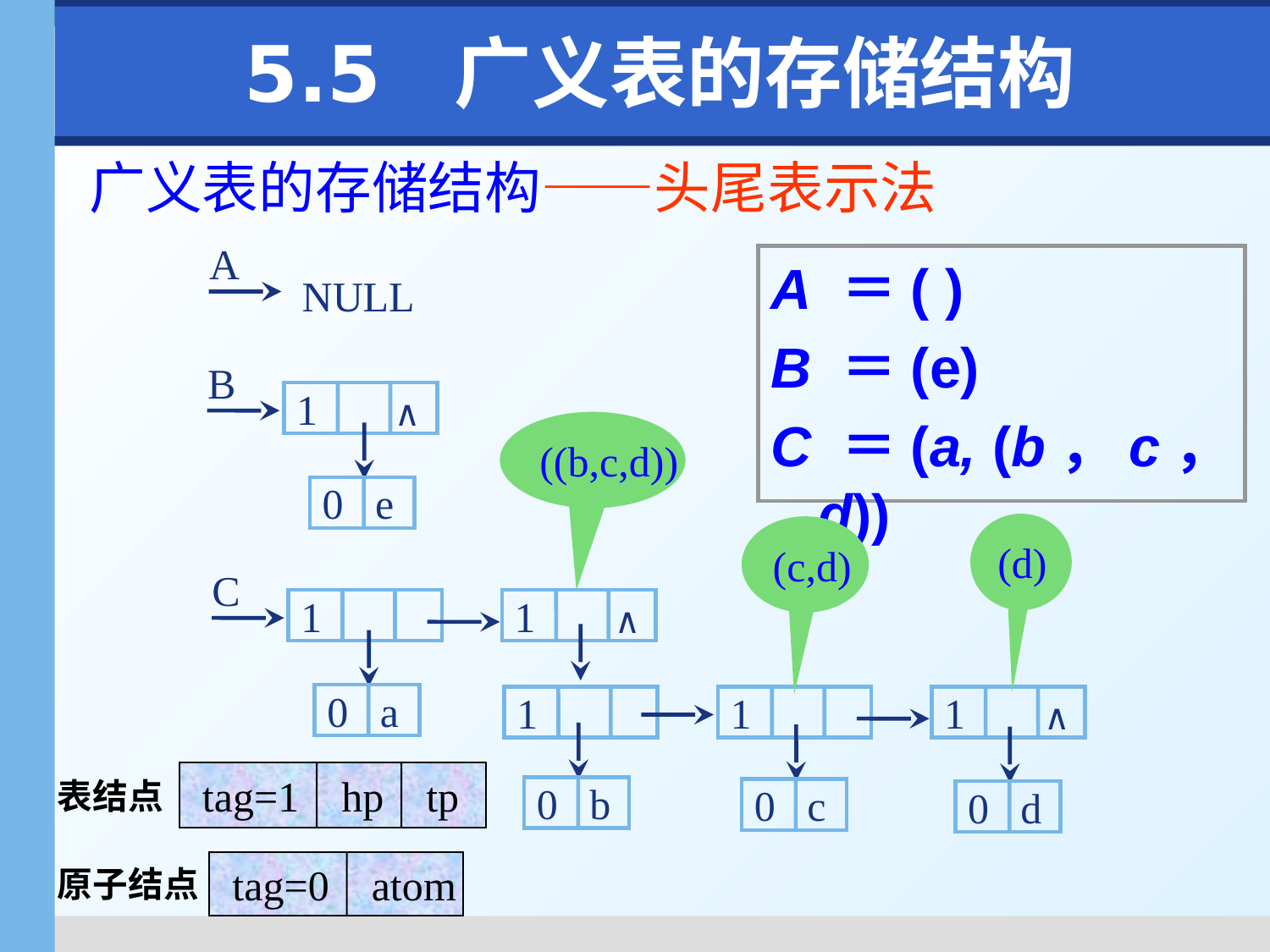

# 5.5  广义表的存储结构
广义表的存储结构——头尾表示法
A
NULL

A ＝( )
B ＝(e)
C ＝(a, (b，c，d))
B
1

∧

0   e

((b,c,d))
(d)
(c,d)
C
1
1

∧

0   a

1
1
1

∧

0   b

0   c

0   d

 tag=1    hp    tp

表结点
 tag=0    atom

原子结点